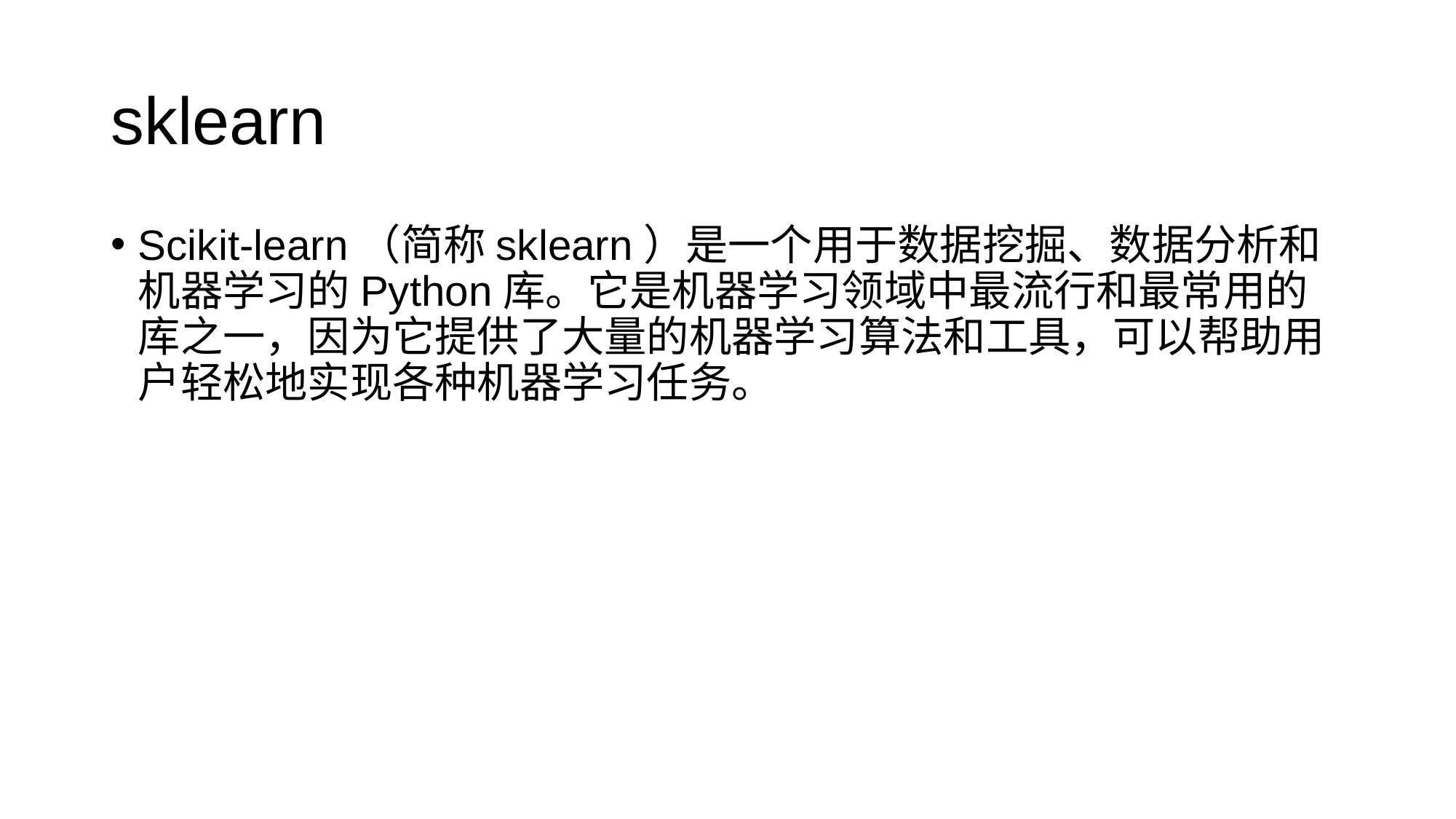

# sklearn
Scikit-learn（简称sklearn）是一个用于数据挖掘、数据分析和机器学习的Python库。它是机器学习领域中最流行和最常用的库之一，因为它提供了大量的机器学习算法和工具，可以帮助用户轻松地实现各种机器学习任务。